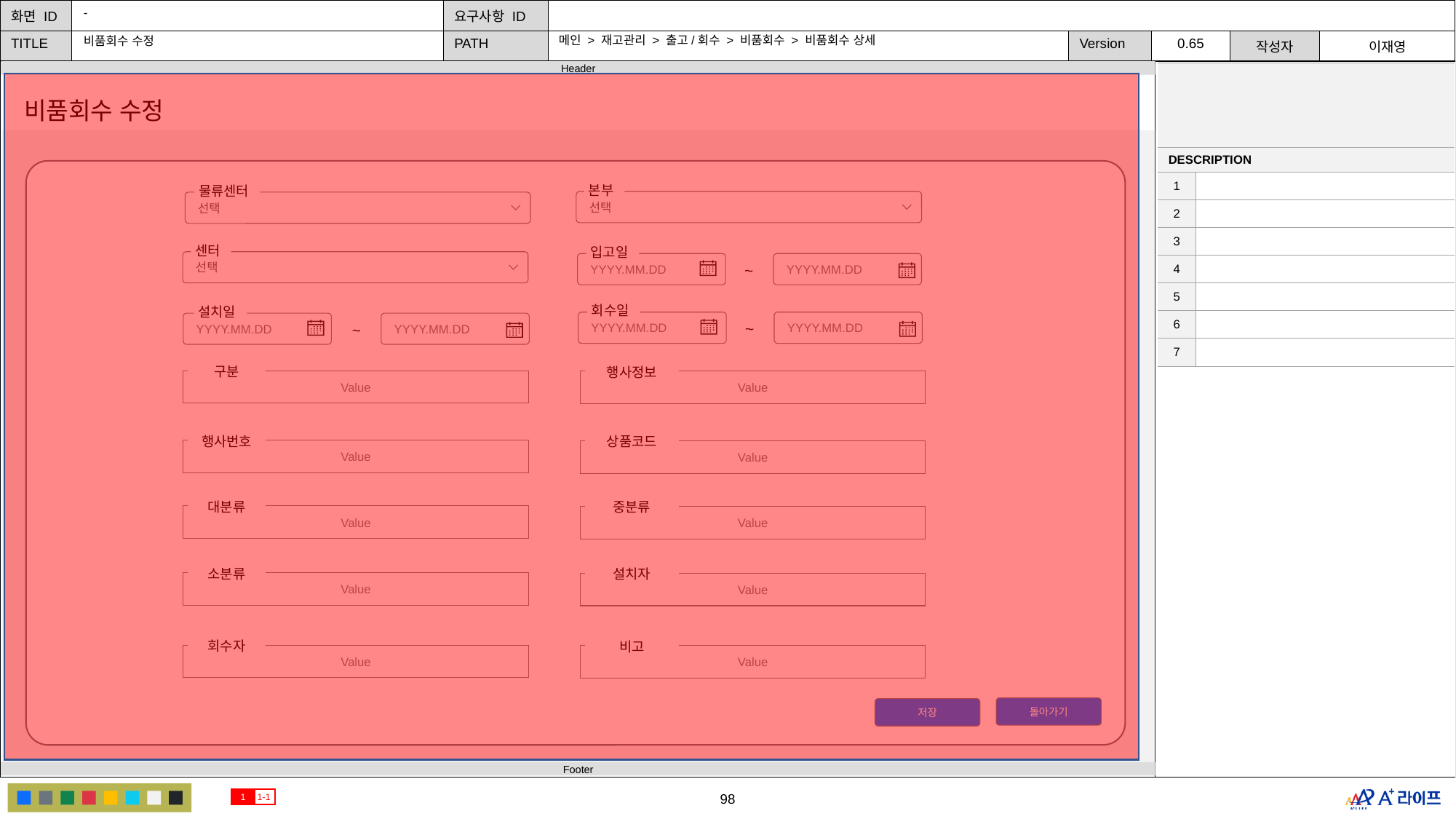

-

메인 > 재고관리 > 출고/회수 > 비품회수 > 비품회수 상세
비품회수 수정
|  |  |
| --- | --- |
| DESCRIPTION |  |
| 1 |  |
| 2 |  |
| 3 |  |
| 4 |  |
| 5 |  |
| 6 |  |
| 7 |  |

비품회수 수정

본부
선택

물류센터
선택

센터
선택

입고일
YYYY.MM.DD
YYYY.MM.DD
~

회수일
YYYY.MM.DD
YYYY.MM.DD
~

설치일
YYYY.MM.DD
YYYY.MM.DD
~

구분
행사정보
Value
Value
행사번호
상품코드
Value
Value
대분류
중분류
Value
Value
소분류
설치자
Value
Value
회수자
비고
Value
Value
돌아가기
저장
1
1-1